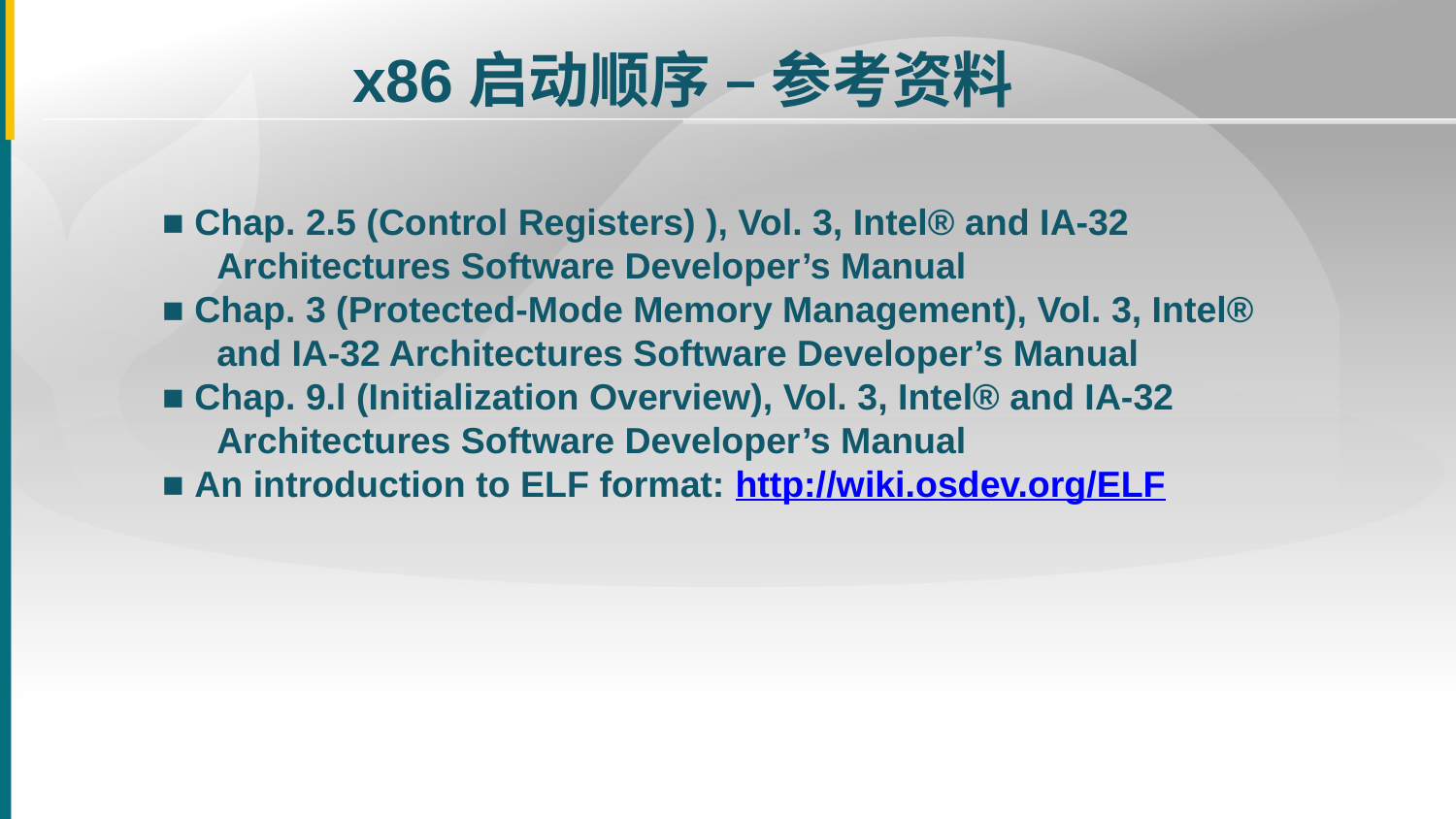

x86启动顺序 – 参考资料
■ Chap. 2.5 (Control Registers) ), Vol. 3, Intel® and IA-32 Architectures Software Developer’s Manual
■ Chap. 3 (Protected-Mode Memory Management), Vol. 3, Intel® and IA-32 Architectures Software Developer’s Manual
■ Chap. 9.l (Initialization Overview), Vol. 3, Intel® and IA-32 Architectures Software Developer’s Manual
■ An introduction to ELF format: http://wiki.osdev.org/ELF